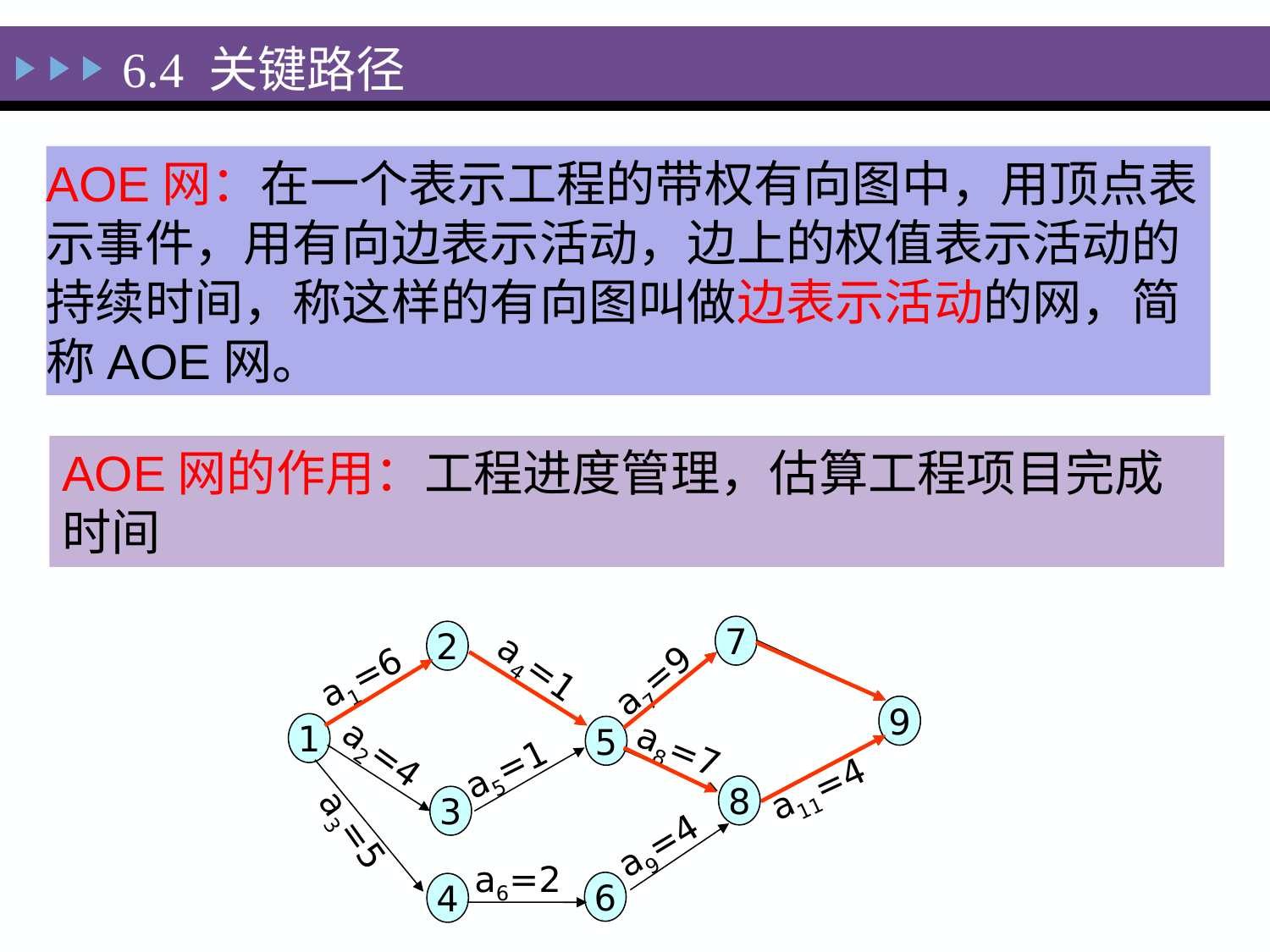

6.4 关键路径
AOE网：在一个表示工程的带权有向图中，用顶点表示事件，用有向边表示活动，边上的权值表示活动的持续时间，称这样的有向图叫做边表示活动的网，简称AOE网。
AOE网的作用：工程进度管理，估算工程项目完成时间
7
2

a4=1

a1=6
a7=9
9
1
5
a8=7
a2=4
a5=1

a11=4
8
3
a3=5
a9=4

a6=2
6
4